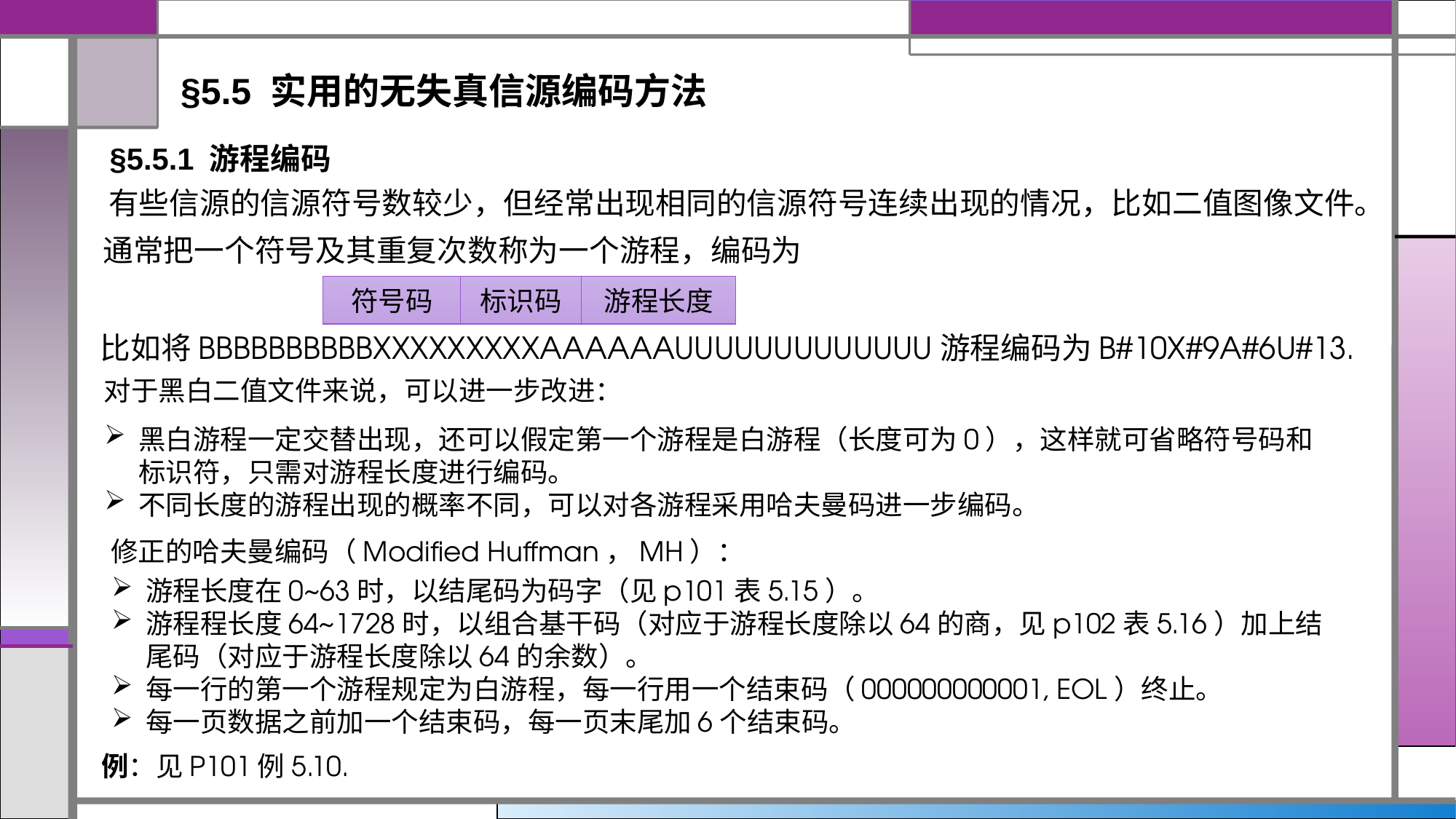

§5.5 实用的无失真信源编码方法
§5.5.1 游程编码
有些信源的信源符号数较少，但经常出现相同的信源符号连续出现的情况，比如二值图像文件。
通常把一个符号及其重复次数称为一个游程，编码为
符号码
标识码
游程长度
比如将BBBBBBBBBBXXXXXXXXXAAAAAAUUUUUUUUUUUUU游程编码为B#10X#9A#6U#13.
对于黑白二值文件来说，可以进一步改进：
黑白游程一定交替出现，还可以假定第一个游程是白游程（长度可为0），这样就可省略符号码和标识符，只需对游程长度进行编码。
不同长度的游程出现的概率不同，可以对各游程采用哈夫曼码进一步编码。
修正的哈夫曼编码（Modified Huffman，MH）：
游程长度在0~63时，以结尾码为码字（见p101表5.15）。
游程程长度64~1728时，以组合基干码（对应于游程长度除以64的商，见p102表5.16）加上结尾码（对应于游程长度除以64的余数）。
每一行的第一个游程规定为白游程，每一行用一个结束码（000000000001, EOL）终止。
每一页数据之前加一个结束码，每一页末尾加6个结束码。
例：见P101例5.10.